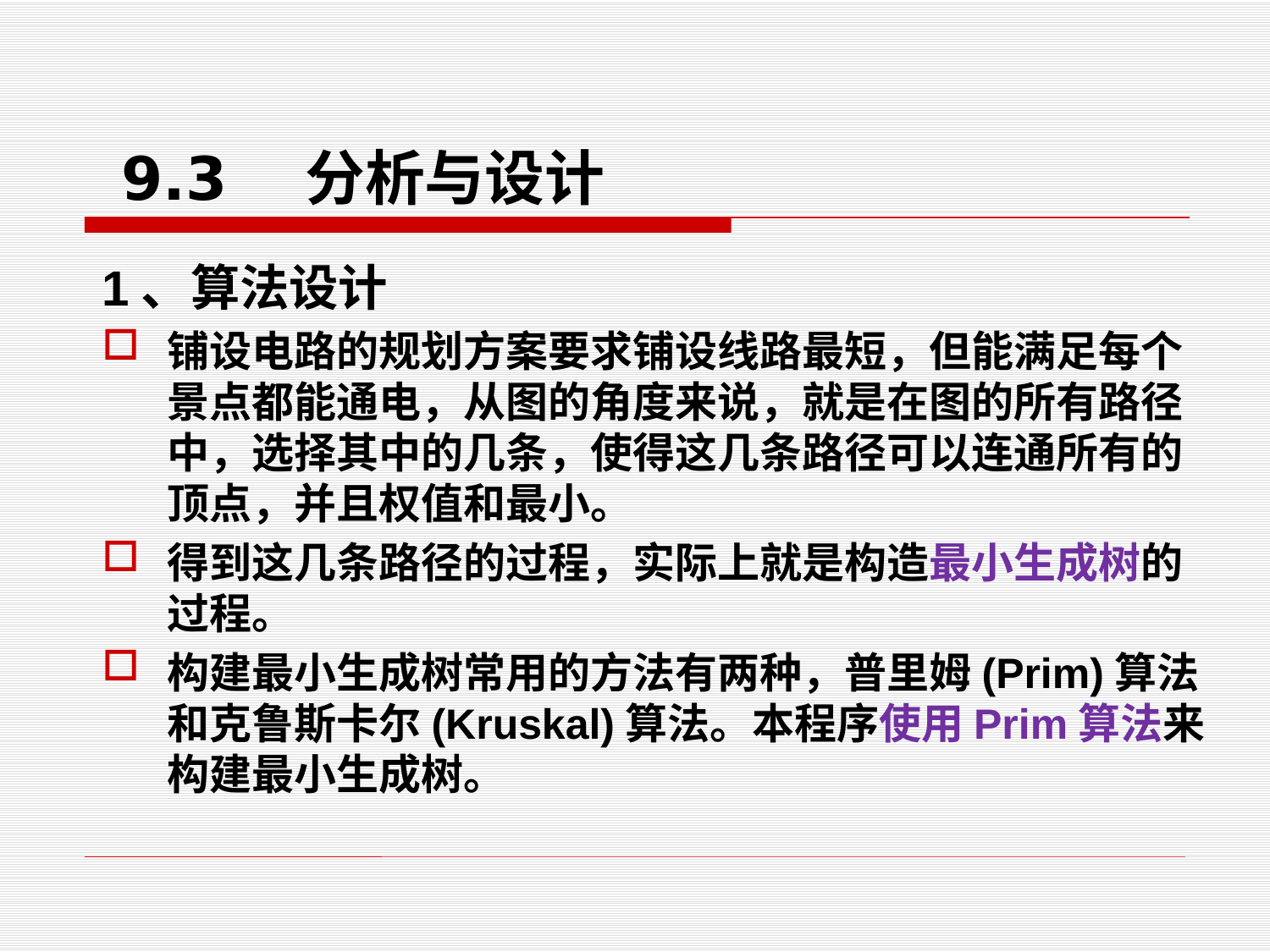

9.3   分析与设计
# 1、算法设计
铺设电路的规划方案要求铺设线路最短，但能满足每个景点都能通电，从图的角度来说，就是在图的所有路径中，选择其中的几条，使得这几条路径可以连通所有的顶点，并且权值和最小。
得到这几条路径的过程，实际上就是构造最小生成树的过程。
构建最小生成树常用的方法有两种，普里姆(Prim)算法和克鲁斯卡尔(Kruskal)算法。本程序使用Prim算法来构建最小生成树。